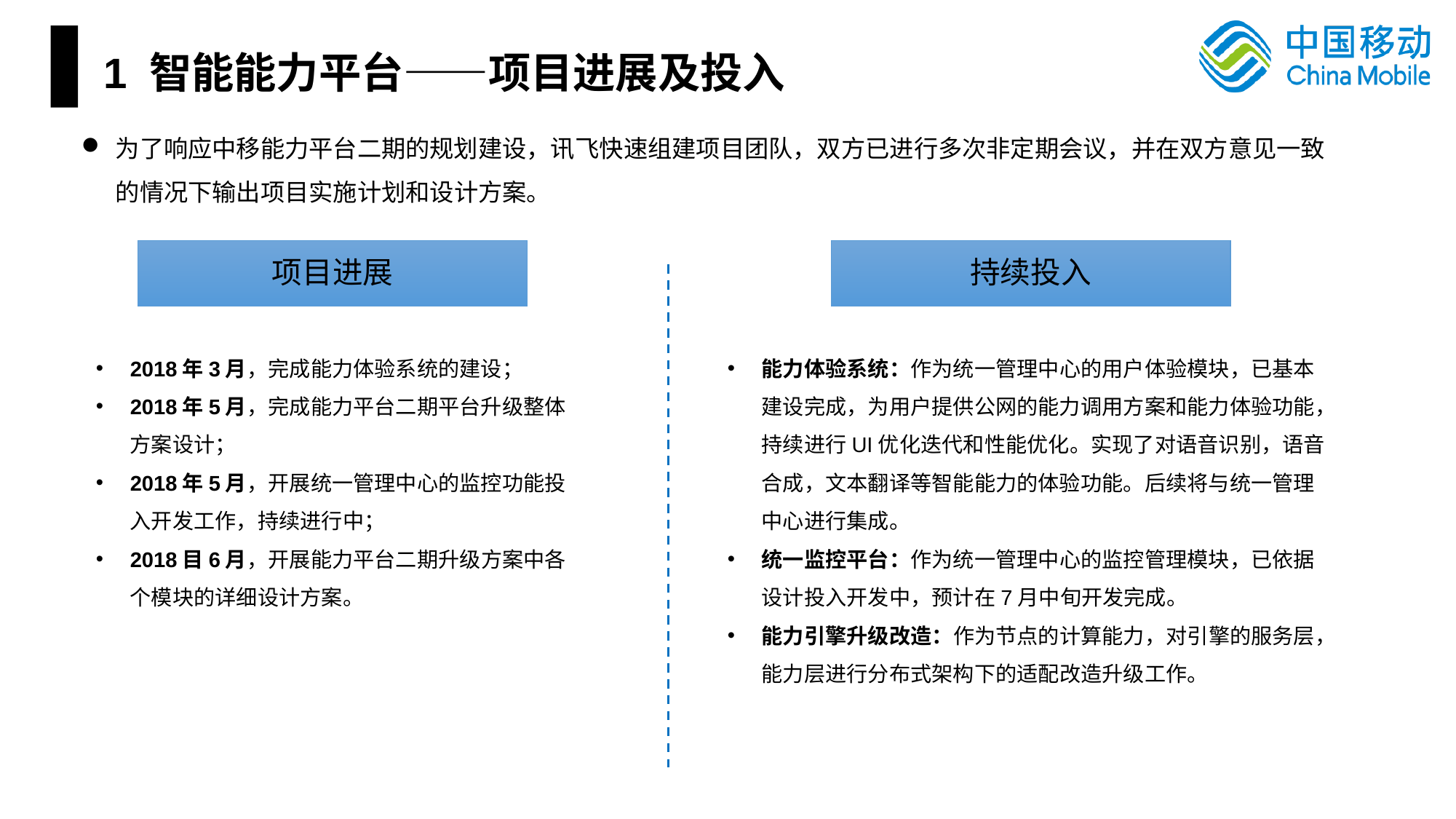

1 智能能力平台——项目进展及投入
为了响应中移能力平台二期的规划建设，讯飞快速组建项目团队，双方已进行多次非定期会议，并在双方意见一致的情况下输出项目实施计划和设计方案。
项目进展
持续投入
2018年3月，完成能力体验系统的建设；
2018年5月，完成能力平台二期平台升级整体方案设计；
2018年5月，开展统一管理中心的监控功能投入开发工作，持续进行中；
2018目6月，开展能力平台二期升级方案中各个模块的详细设计方案。
能力体验系统：作为统一管理中心的用户体验模块，已基本建设完成，为用户提供公网的能力调用方案和能力体验功能，持续进行UI优化迭代和性能优化。实现了对语音识别，语音合成，文本翻译等智能能力的体验功能。后续将与统一管理中心进行集成。
统一监控平台：作为统一管理中心的监控管理模块，已依据设计投入开发中，预计在7月中旬开发完成。
能力引擎升级改造：作为节点的计算能力，对引擎的服务层，能力层进行分布式架构下的适配改造升级工作。